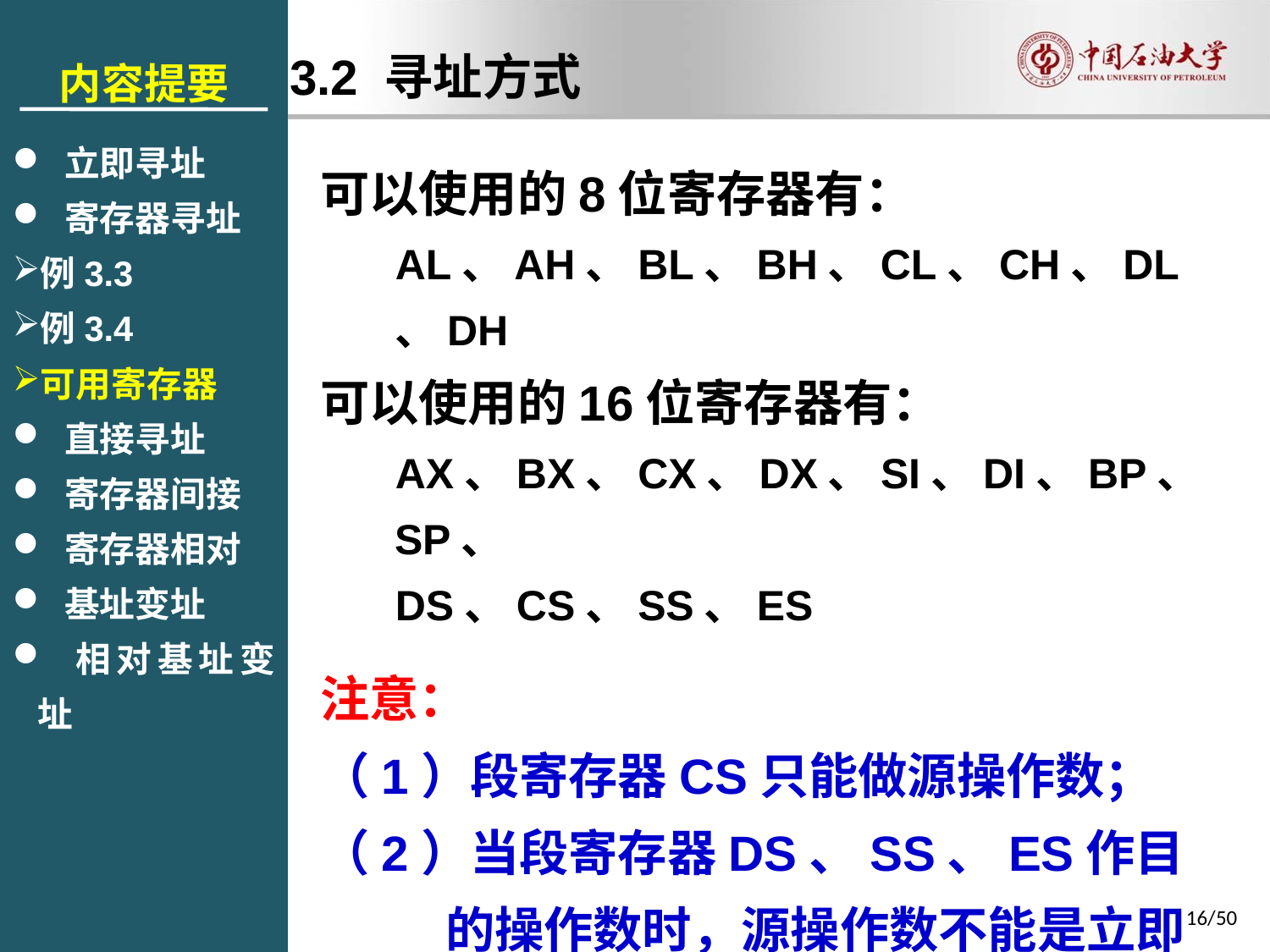

内容提要
 立即寻址
 寄存器寻址
例3.3
例3.4
可用寄存器
 直接寻址
 寄存器间接
 寄存器相对
 基址变址
 相对基址变址
3.2 寻址方式
可以使用的8位寄存器有：
AL、AH、BL、BH、CL、CH、DL、DH
可以使用的16位寄存器有：
AX、BX、CX、DX、SI、DI、BP、SP、
DS、CS、SS、ES
注意：
（1）段寄存器CS只能做源操作数；
（2）当段寄存器DS、SS、ES作目的操作数时，源操作数不能是立即数。
16/50